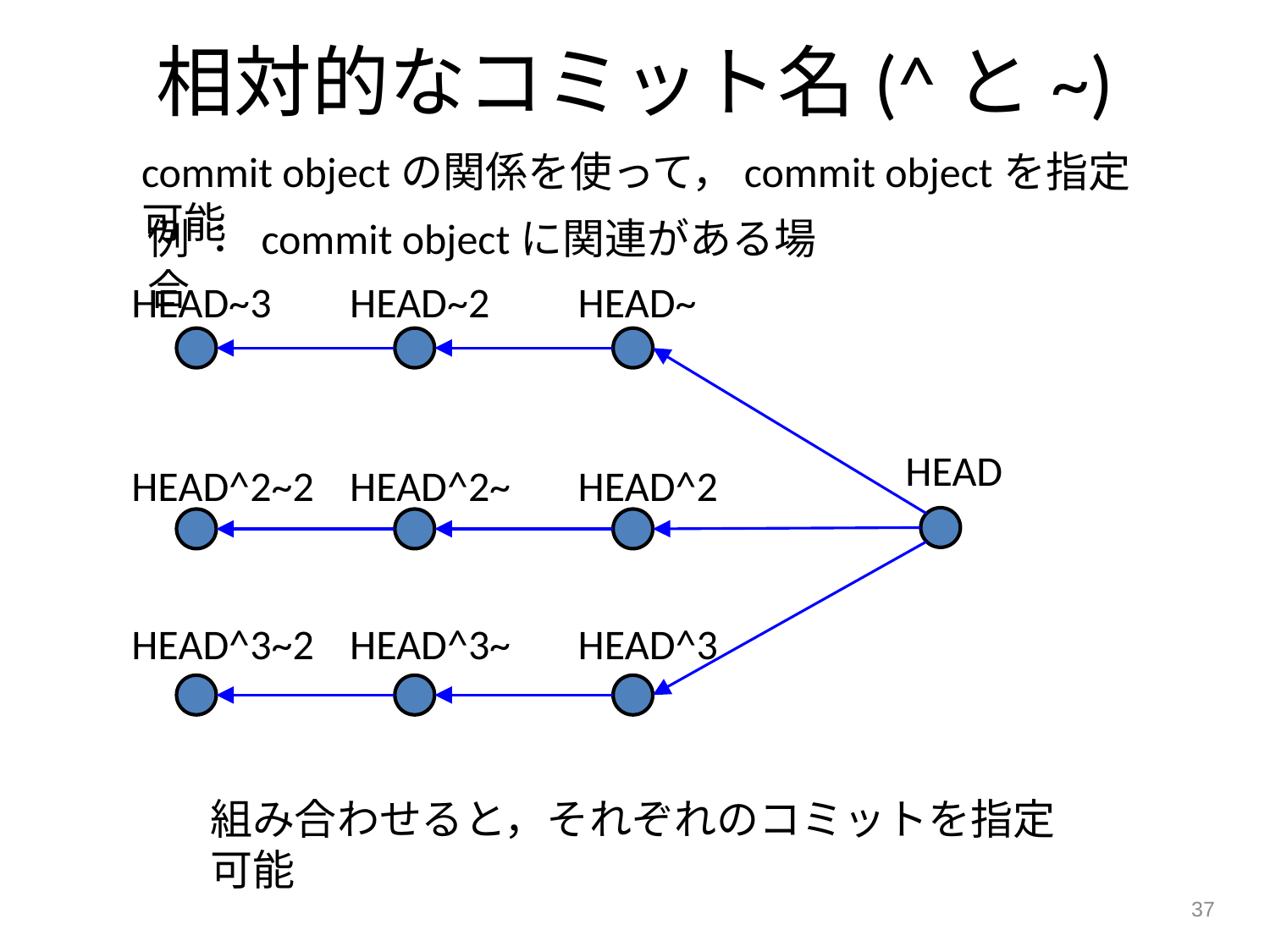

相対的なコミット名(^と~)
commit objectの関係を使って，commit objectを指定可能
例 ： commit objectに関連がある場合
HEAD~3
HEAD~2
HEAD~

HEAD
HEAD^2~2
HEAD^2~
HEAD^2

HEAD^3~2
HEAD^3~
HEAD^3

組み合わせると，それぞれのコミットを指定可能
37